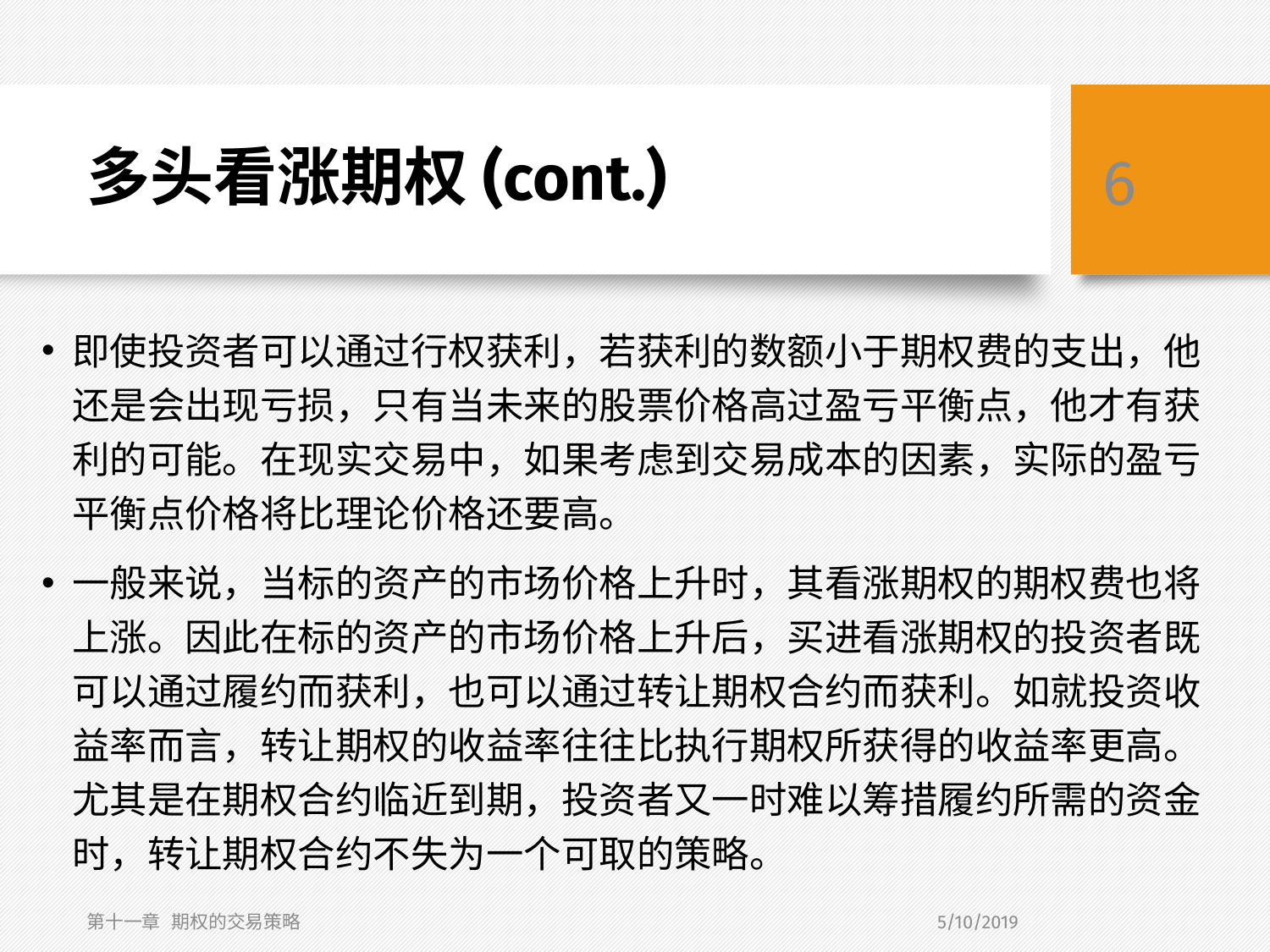

# 多头看涨期权(cont.)
6
即使投资者可以通过行权获利，若获利的数额小于期权费的支出，他还是会出现亏损，只有当未来的股票价格高过盈亏平衡点，他才有获利的可能。在现实交易中，如果考虑到交易成本的因素，实际的盈亏平衡点价格将比理论价格还要高。
一般来说，当标的资产的市场价格上升时，其看涨期权的期权费也将上涨。因此在标的资产的市场价格上升后，买进看涨期权的投资者既可以通过履约而获利，也可以通过转让期权合约而获利。如就投资收益率而言，转让期权的收益率往往比执行期权所获得的收益率更高。尤其是在期权合约临近到期，投资者又一时难以筹措履约所需的资金时，转让期权合约不失为一个可取的策略。

5/10/2019
第十一章  期权的交易策略